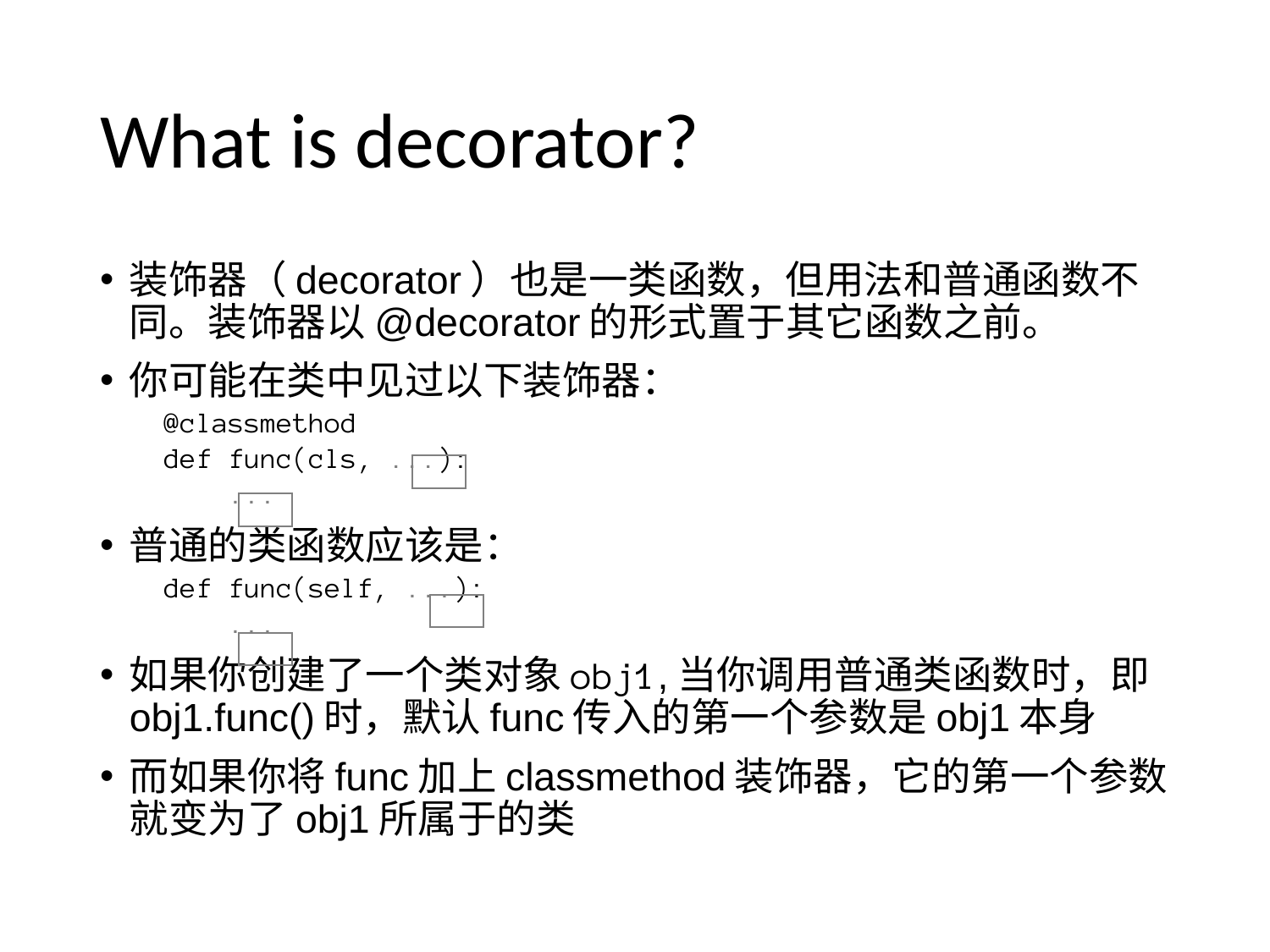

# What is decorator?
装饰器（decorator）也是一类函数，但用法和普通函数不同。装饰器以@decorator的形式置于其它函数之前。
你可能在类中见过以下装饰器：
    @classmethod
    def func(cls, ...):
        ...
普通的类函数应该是：
    def func(self, ...):
        ...
如果你创建了一个类对象obj1,当你调用普通类函数时，即obj1.func()时，默认func传入的第一个参数是obj1本身
而如果你将func加上classmethod装饰器，它的第一个参数就变为了obj1所属于的类